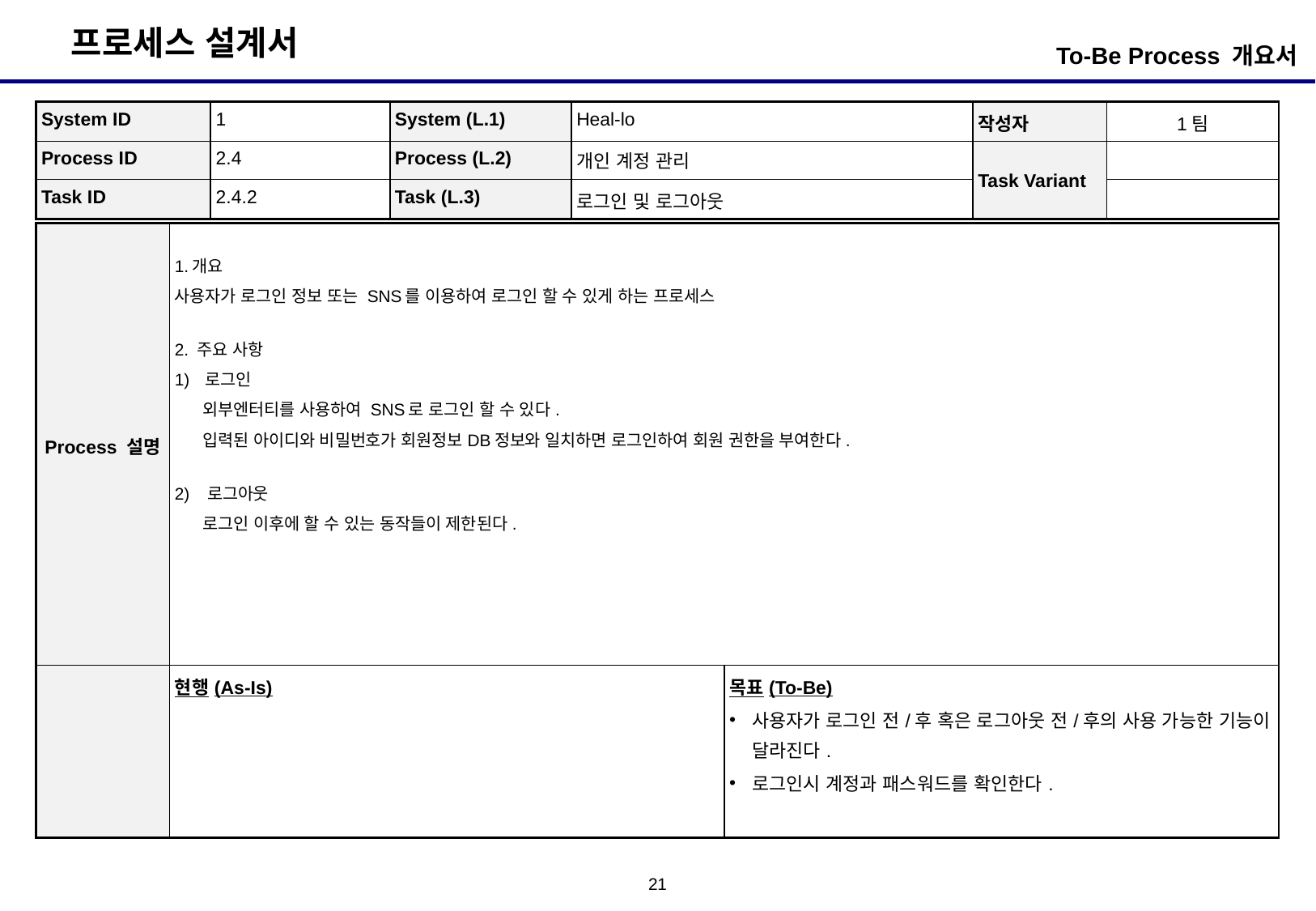

To-Be Process 개요서
| System ID | 1 | System (L.1) | Heal-lo | 작성자 | 1팀 |
| --- | --- | --- | --- | --- | --- |
| Process ID | 2.4 | Process (L.2) | 개인 계정 관리 | Task Variant |  |
| Task ID | 2.4.2 | Task (L.3) | 로그인 및 로그아웃 |  |  |
| Process 설명 | 1.개요 사용자가 로그인 정보 또는 SNS를 이용하여 로그인 할 수 있게 하는 프로세스 2. 주요 사항 로그인 외부엔터티를 사용하여 SNS로 로그인 할 수 있다. 입력된 아이디와 비밀번호가 회원정보DB정보와 일치하면 로그인하여 회원 권한을 부여한다. 2) 로그아웃 로그인 이후에 할 수 있는 동작들이 제한된다. |  |
| --- | --- | --- |
|  | 현행(As-Is) | 목표(To-Be) 사용자가 로그인 전/후 혹은 로그아웃 전/후의 사용 가능한 기능이 달라진다. 로그인시 계정과 패스워드를 확인한다. |